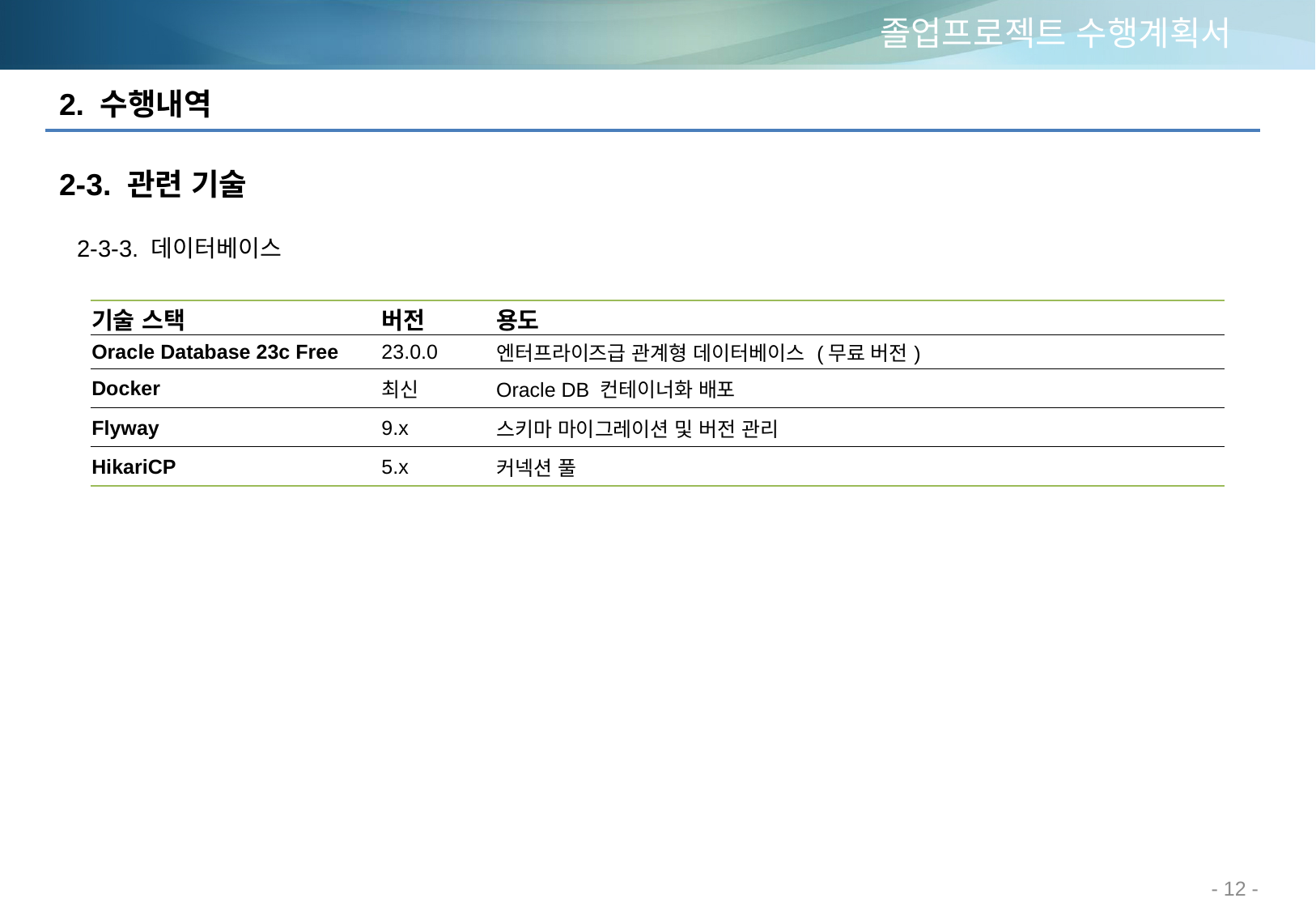

# 졸업프로젝트 수행계획서
2. 수행내역
2-3. 관련 기술
2-3-3. 데이터베이스
| 기술 스택 | 버전 | 용도 |
| --- | --- | --- |
| Oracle Database 23c Free | 23.0.0 | 엔터프라이즈급 관계형 데이터베이스 (무료 버전) |
| Docker | 최신 | Oracle DB 컨테이너화 배포 |
| Flyway | 9.x | 스키마 마이그레이션 및 버전 관리 |
| HikariCP | 5.x | 커넥션 풀 |